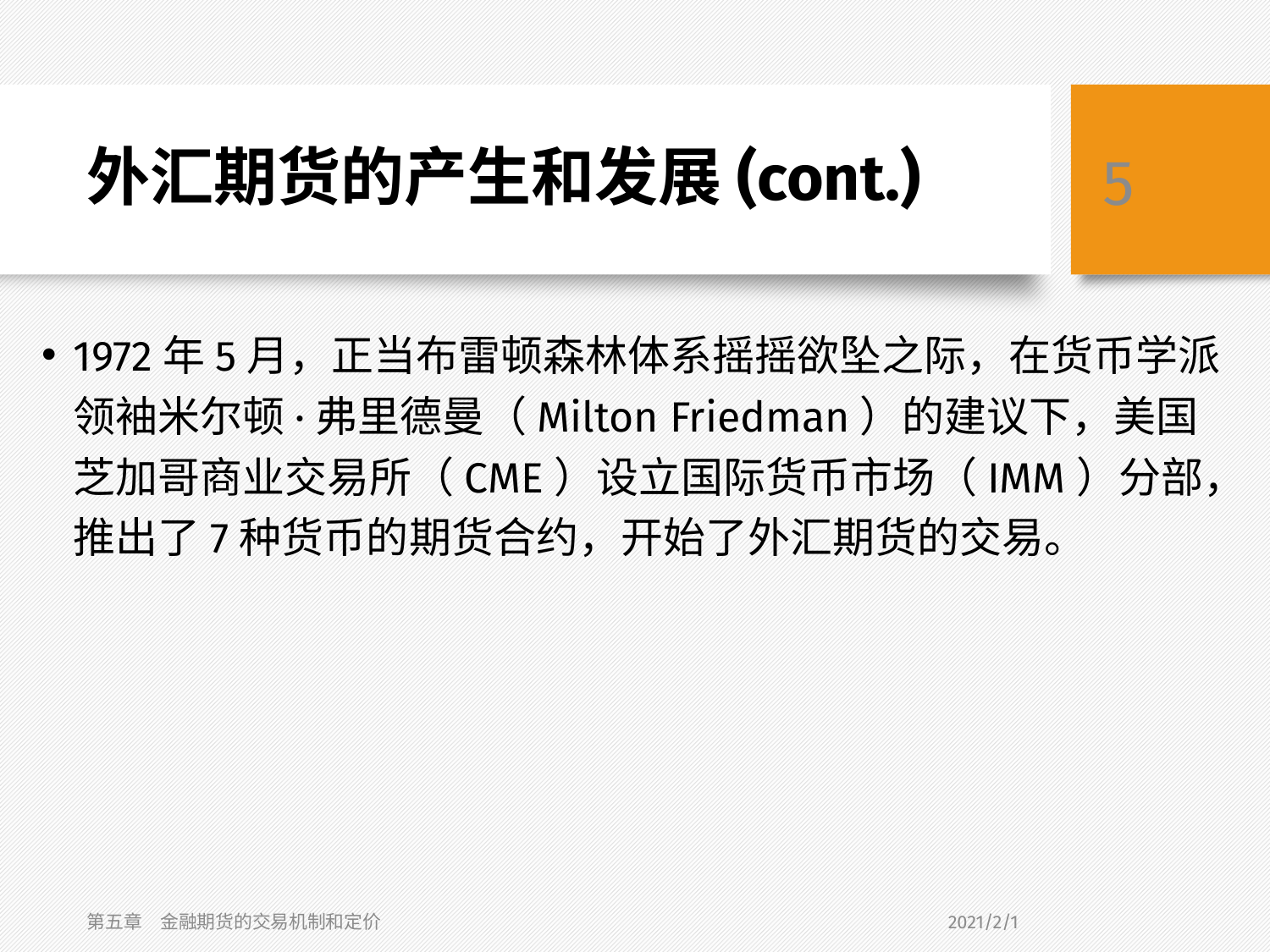

# 外汇期货的产生和发展(cont.)
5
1972年5月，正当布雷顿森林体系摇摇欲坠之际，在货币学派领袖米尔顿·弗里德曼（Milton Friedman）的建议下，美国芝加哥商业交易所（CME）设立国际货币市场（IMM）分部，推出了7种货币的期货合约，开始了外汇期货的交易。
2021/2/1
第五章　金融期货的交易机制和定价